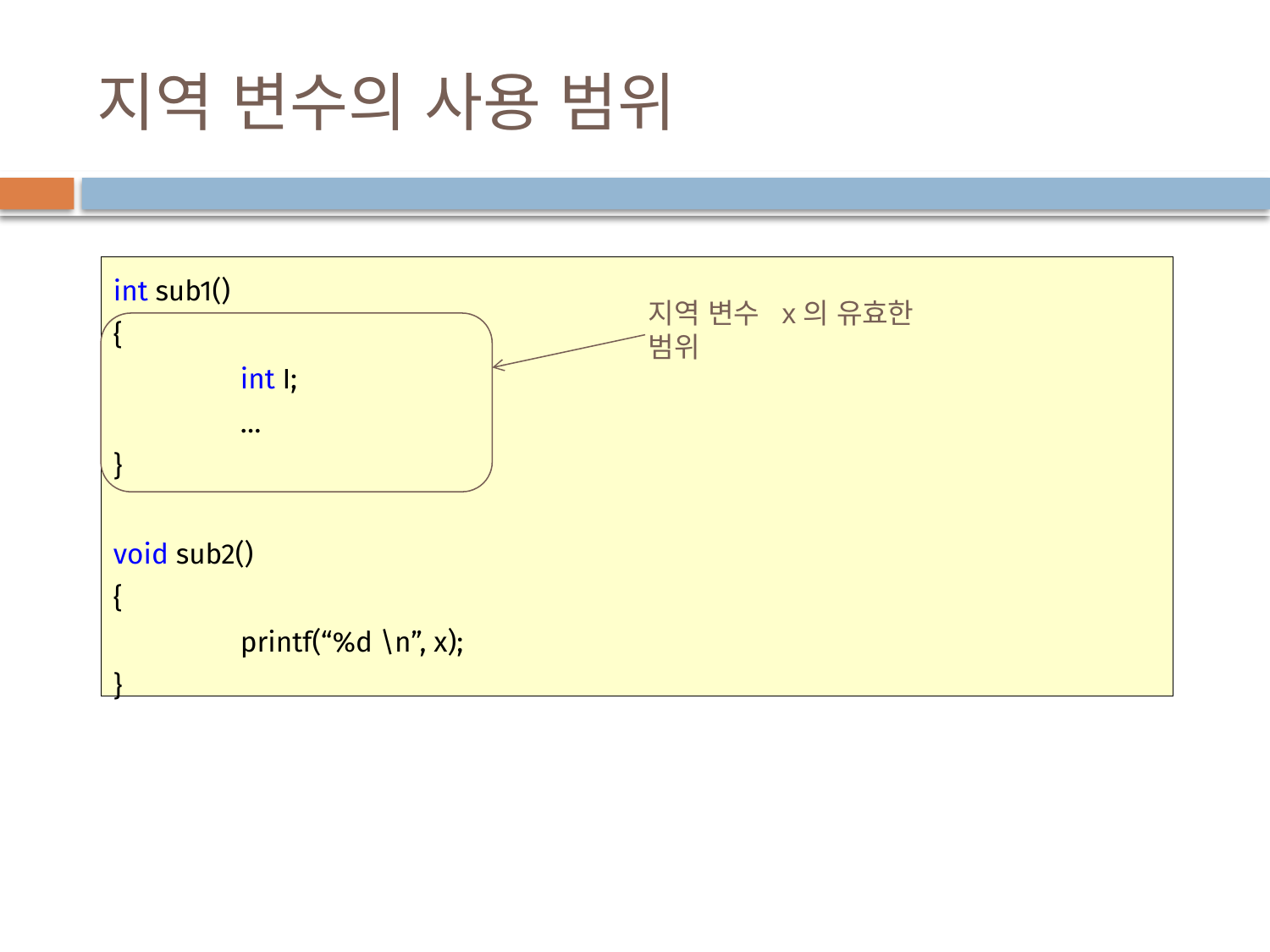

# 지역 변수의 사용 범위
int sub1()
{
	int I;
	…
}

void sub2()
{
	printf(“%d \n”, x);
}
지역 변수  x의 유효한 범위